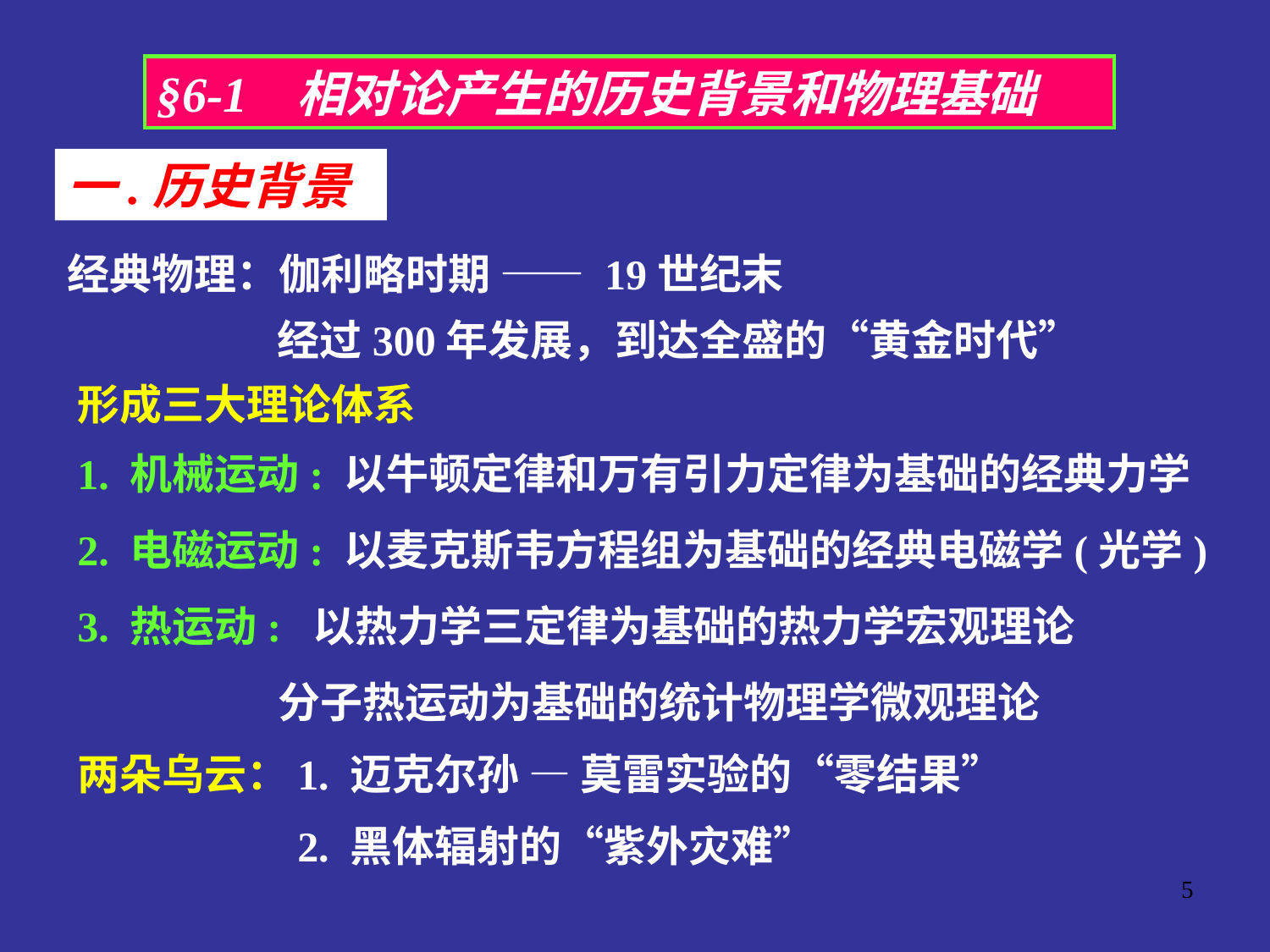

§6-1   相对论产生的历史背景和物理基础
一.历史背景
经典物理：伽利略时期 —— 19世纪末
                     经过300年发展，到达全盛的“黄金时代”
形成三大理论体系
1. 机械运动: 以牛顿定律和万有引力定律为基础的经典力学
2. 电磁运动: 以麦克斯韦方程组为基础的经典电磁学(光学)
3. 热运动:  以热力学三定律为基础的热力学宏观理论
                    分子热运动为基础的统计物理学微观理论
两朵乌云：
1. 迈克尔孙 — 莫雷实验的“零结果”
2. 黑体辐射的“紫外灾难”
5